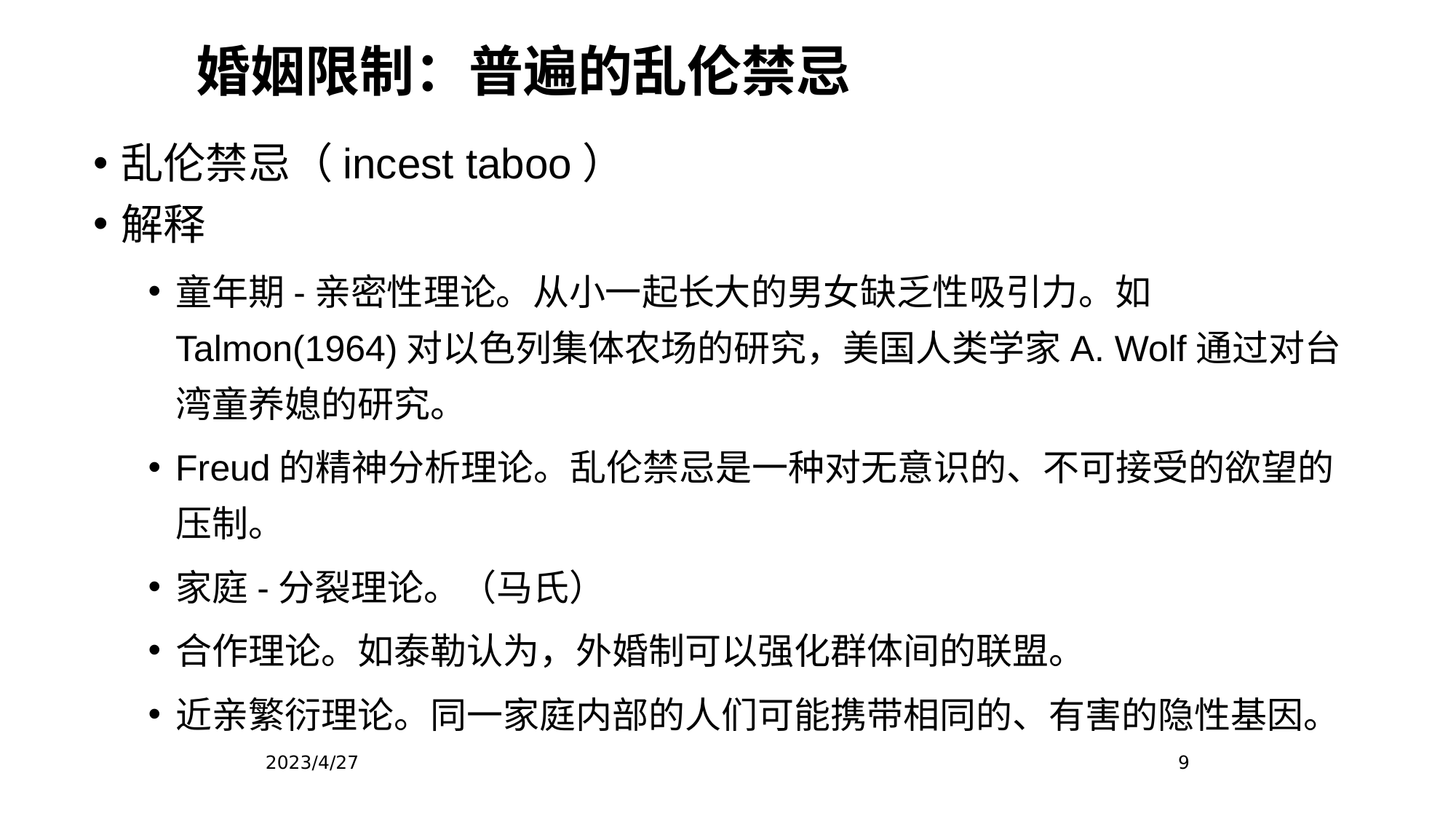

婚姻限制：普遍的乱伦禁忌
乱伦禁忌（incest taboo）
解释
童年期-亲密性理论。从小一起长大的男女缺乏性吸引力。如Talmon(1964)对以色列集体农场的研究，美国人类学家A. Wolf通过对台湾童养媳的研究。
Freud的精神分析理论。乱伦禁忌是一种对无意识的、不可接受的欲望的压制。
家庭-分裂理论。（马氏）
合作理论。如泰勒认为，外婚制可以强化群体间的联盟。
近亲繁衍理论。同一家庭内部的人们可能携带相同的、有害的隐性基因。
2023/4/27
9